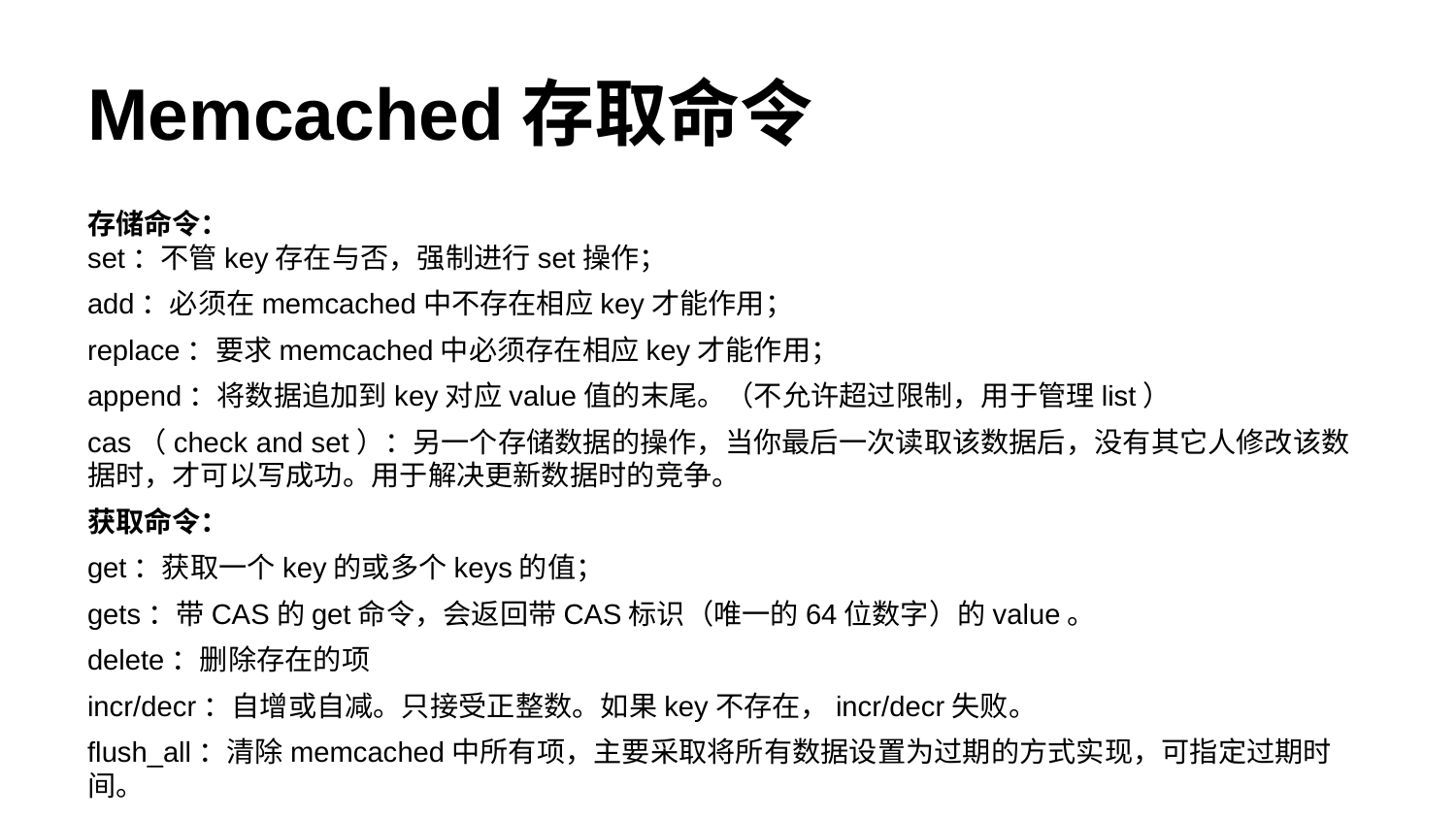

# Memcached存取命令
存储命令：
set：不管key存在与否，强制进行set操作；
add：必须在memcached中不存在相应key才能作用；
replace：要求memcached中必须存在相应key才能作用；
append：将数据追加到key对应value值的末尾。（不允许超过限制，用于管理list）
cas（check and set）：另一个存储数据的操作，当你最后一次读取该数据后，没有其它人修改该数据时，才可以写成功。用于解决更新数据时的竞争。
获取命令：
get：获取一个key的或多个keys的值；
gets：带CAS的get命令，会返回带CAS标识（唯一的64位数字）的value。
delete：删除存在的项
incr/decr：自增或自减。只接受正整数。如果key不存在，incr/decr失败。
flush_all：清除memcached中所有项，主要采取将所有数据设置为过期的方式实现，可指定过期时间。